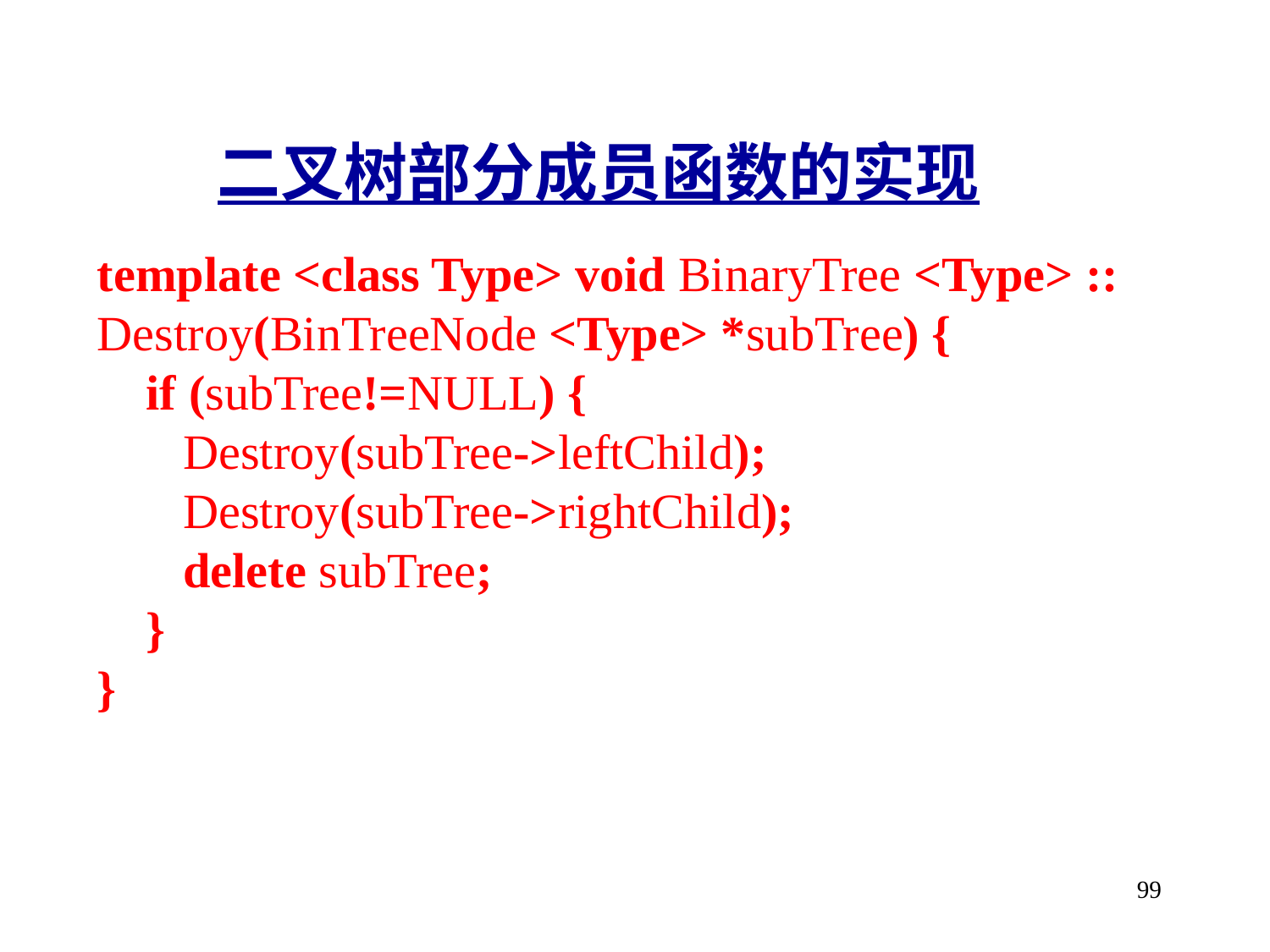

二叉树部分成员函数的实现
template <class Type> void BinaryTree <Type> ::
Destroy(BinTreeNode <Type> *subTree) {
    if (subTree!=NULL) {
       Destroy(subTree->leftChild);
       Destroy(subTree->rightChild);
       delete subTree;
    }
}
99